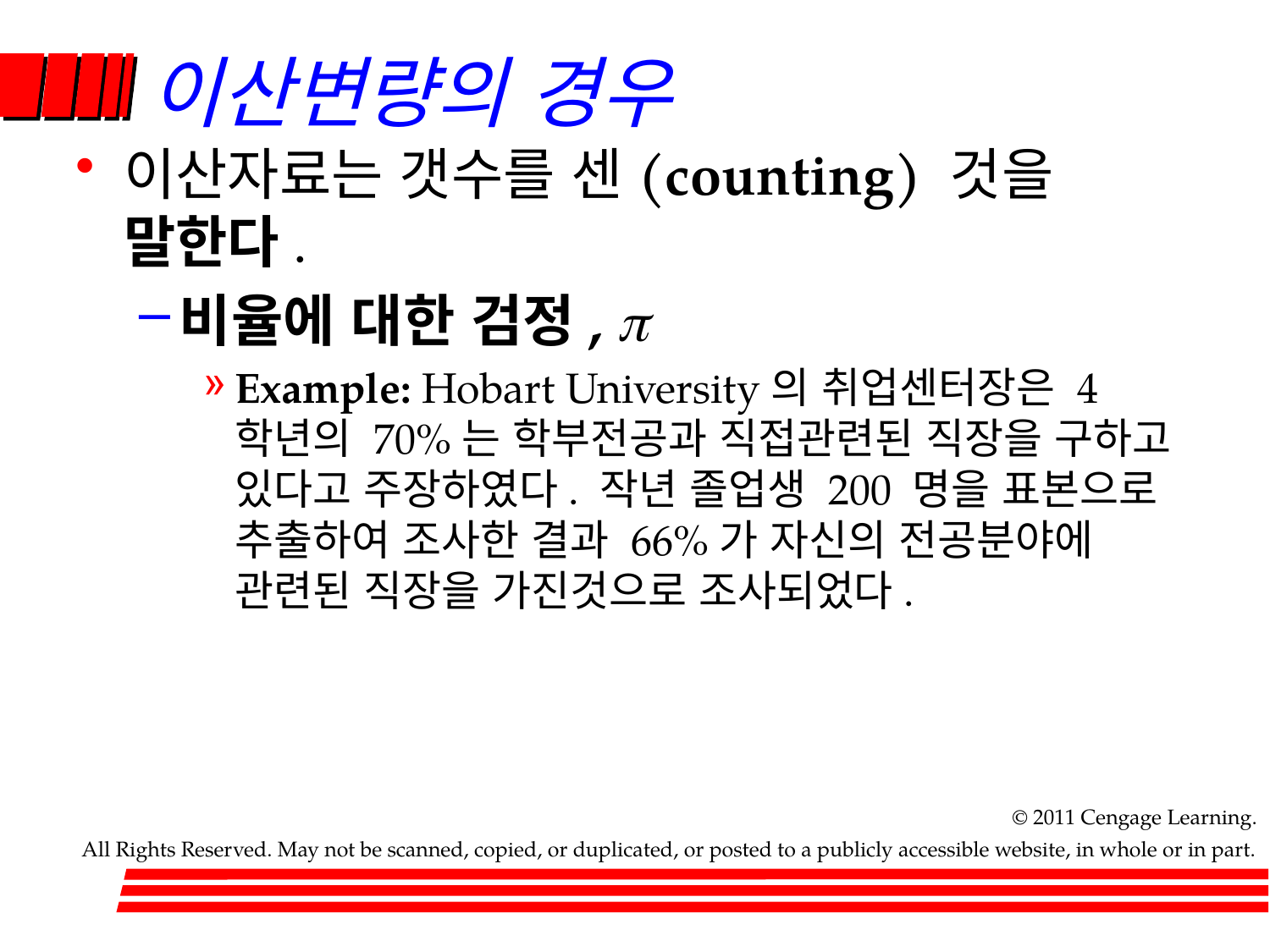

# 이산변량의 경우
이산자료는 갯수를 센(counting) 것을  말한다.
비율에 대한 검정, π
Example: Hobart University의 취업센터장은 4학년의 70%는 학부전공과 직접관련된 직장을 구하고 있다고 주장하였다. 작년 졸업생 200 명을 표본으로 추출하여 조사한 결과 66%가 자신의 전공분야에 관련된 직장을 가진것으로 조사되었다.
		           © 2011 Cengage Learning.
All Rights Reserved. May not be scanned, copied, or duplicated, or posted to a publicly accessible website, in whole or in part.